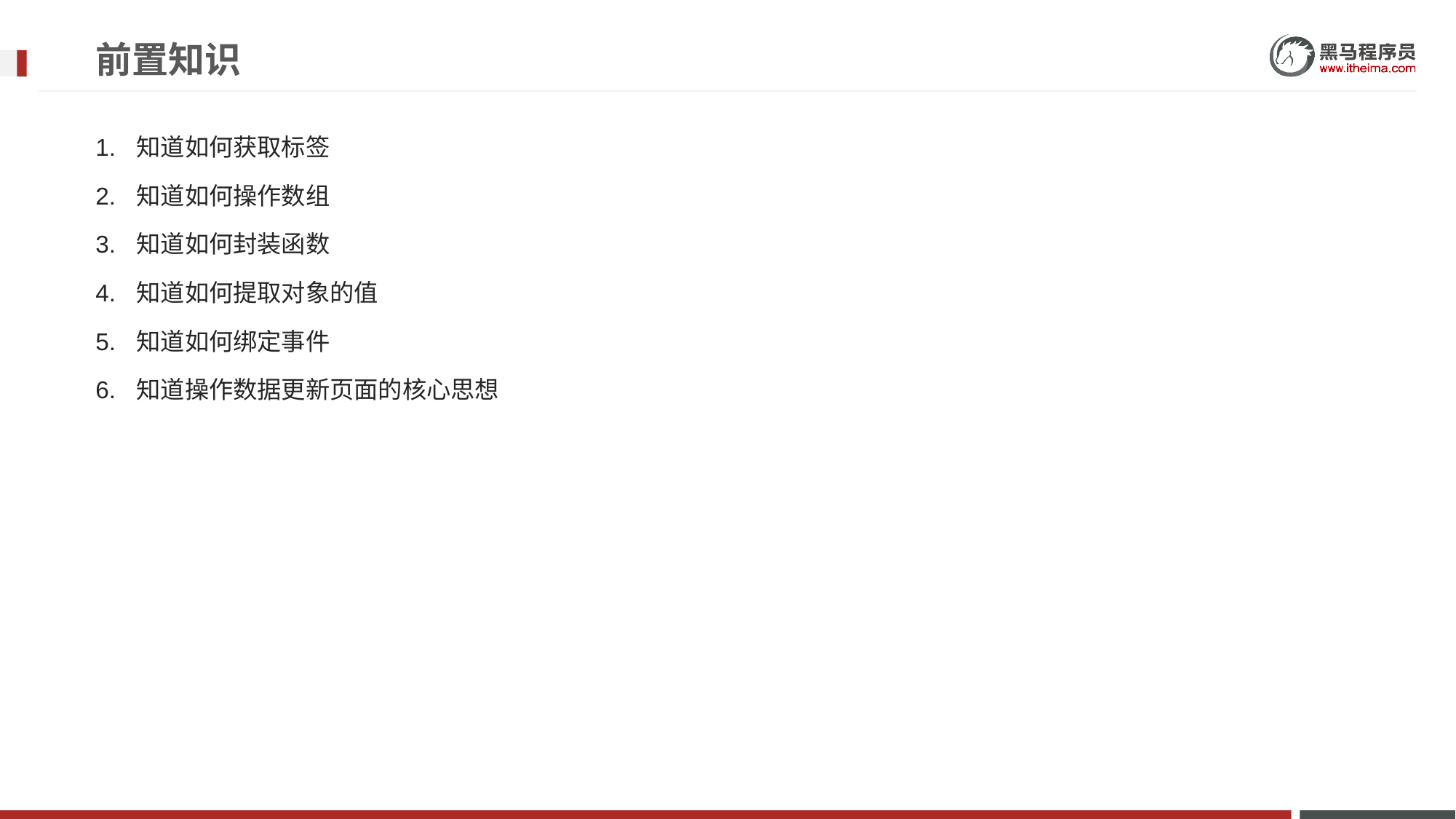

# 前置知识
知道如何获取标签
知道如何操作数组
知道如何封装函数
知道如何提取对象的值
知道如何绑定事件
知道操作数据更新页面的核心思想